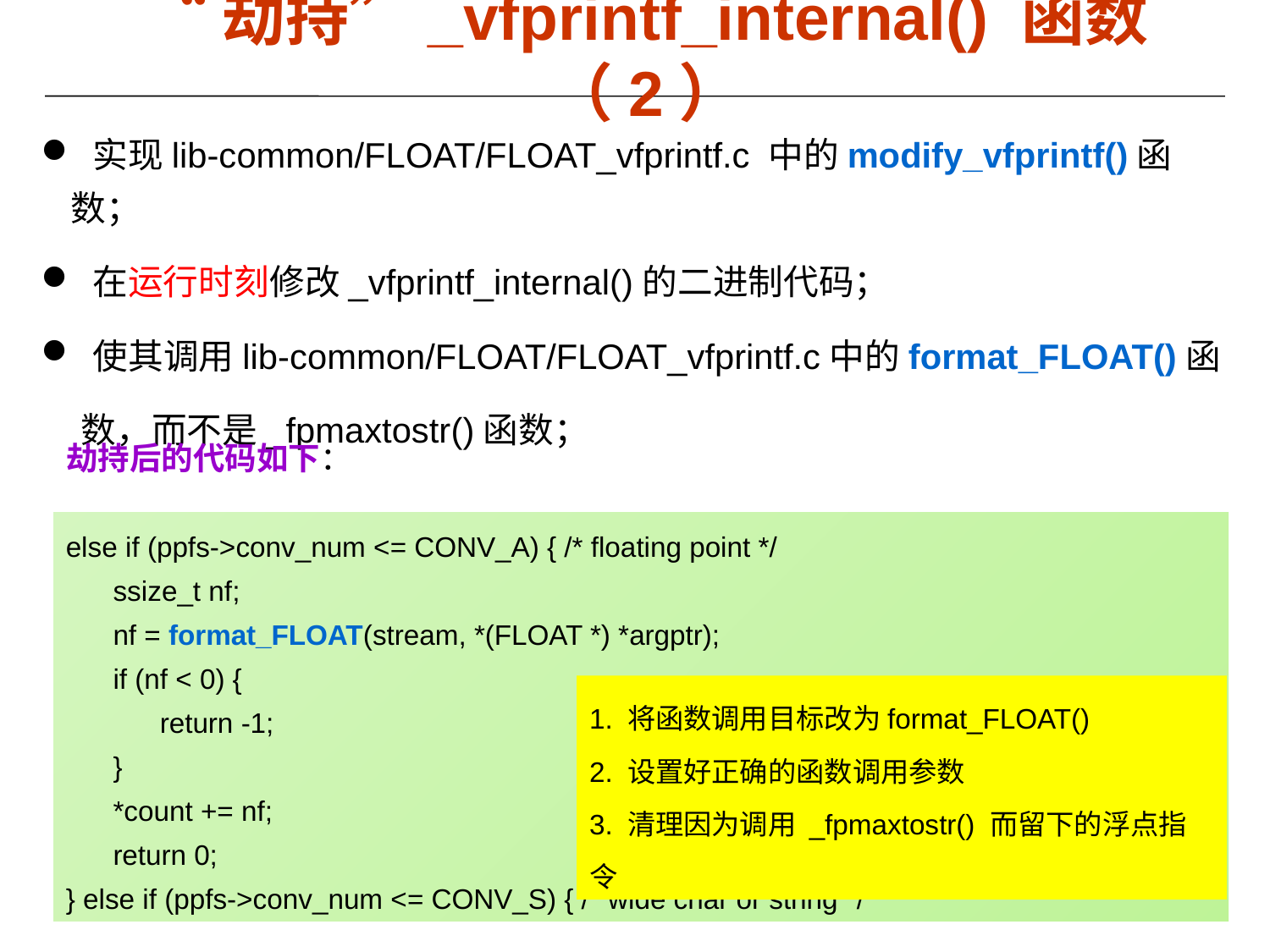

# “劫持”_vfprintf_internal() 函数（2）
 实现lib-common/FLOAT/FLOAT_vfprintf.c 中的modify_vfprintf()函数；
 在运行时刻修改_vfprintf_internal()的二进制代码；
 使其调用lib-common/FLOAT/FLOAT_vfprintf.c中的format_FLOAT()函
    数，而不是_fpmaxtostr()函数；
劫持后的代码如下：
else if (ppfs->conv_num <= CONV_A) { /* floating point */
      ssize_t nf;
      nf = format_FLOAT(stream, *(FLOAT *) *argptr);
      if (nf < 0) {
            return -1;
      }
      *count += nf;
      return 0;
} else if (ppfs->conv_num <= CONV_S) { /* wide char or string */
1. 将函数调用目标改为format_FLOAT()
2. 设置好正确的函数调用参数
3. 清理因为调用 _fpmaxtostr() 而留下的浮点指令